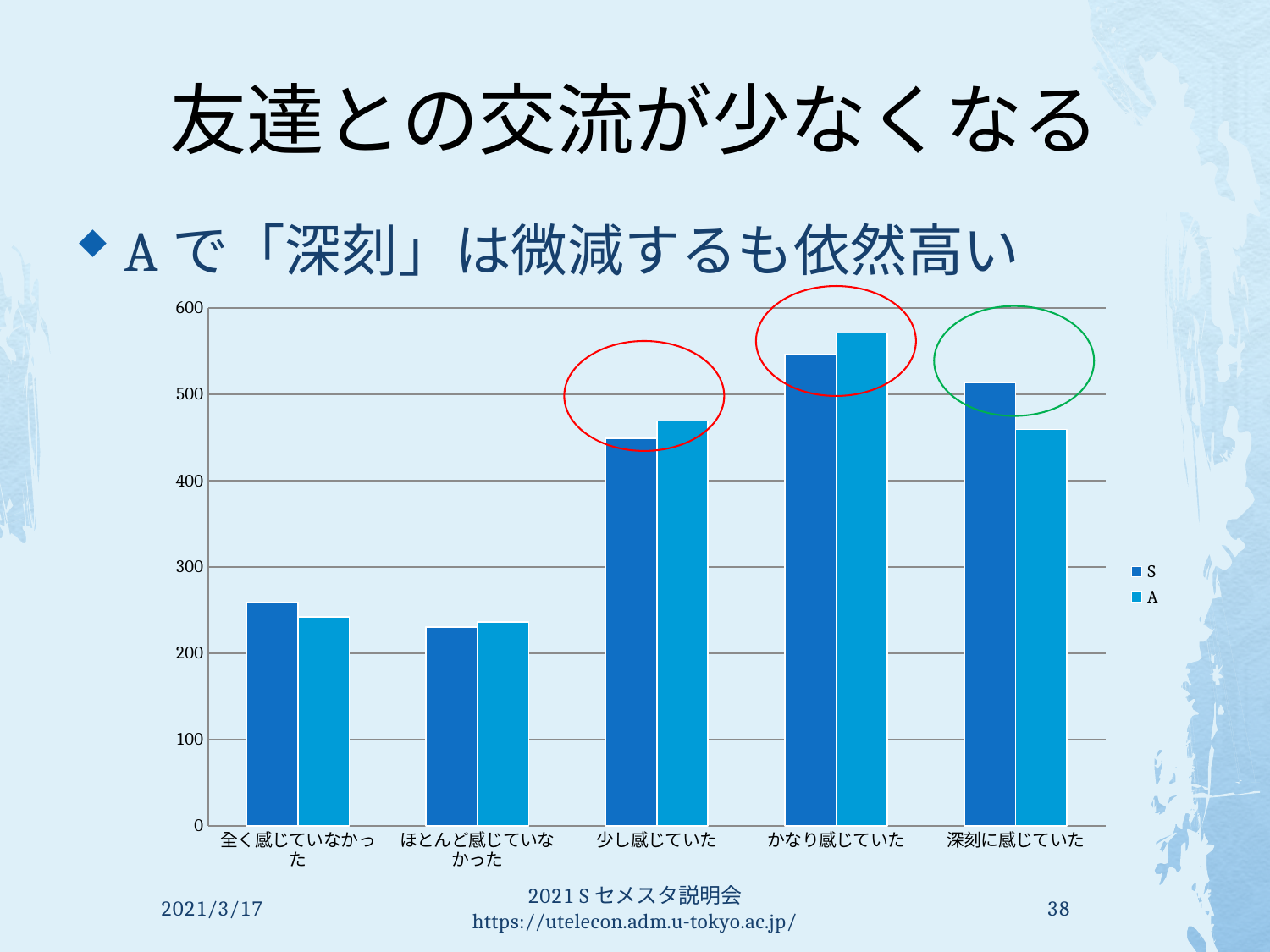

# 友達との交流が少なくなる
Aで「深刻」は微減するも依然高い

### Chart

| Category | S | A |
|---|---|---|
| 全く感じていなかった | 259.0 | 242.0 |
| ほとんど感じていなかった | 230.0 | 236.0 |
| 少し感じていた | 449.0 | 469.0 |
| かなり感じていた | 546.0 | 571.0 |
| 深刻に感じていた | 513.0 | 459.0 |

2021/3/17
2021 Sセメスタ説明会 https://utelecon.adm.u-tokyo.ac.jp/
38